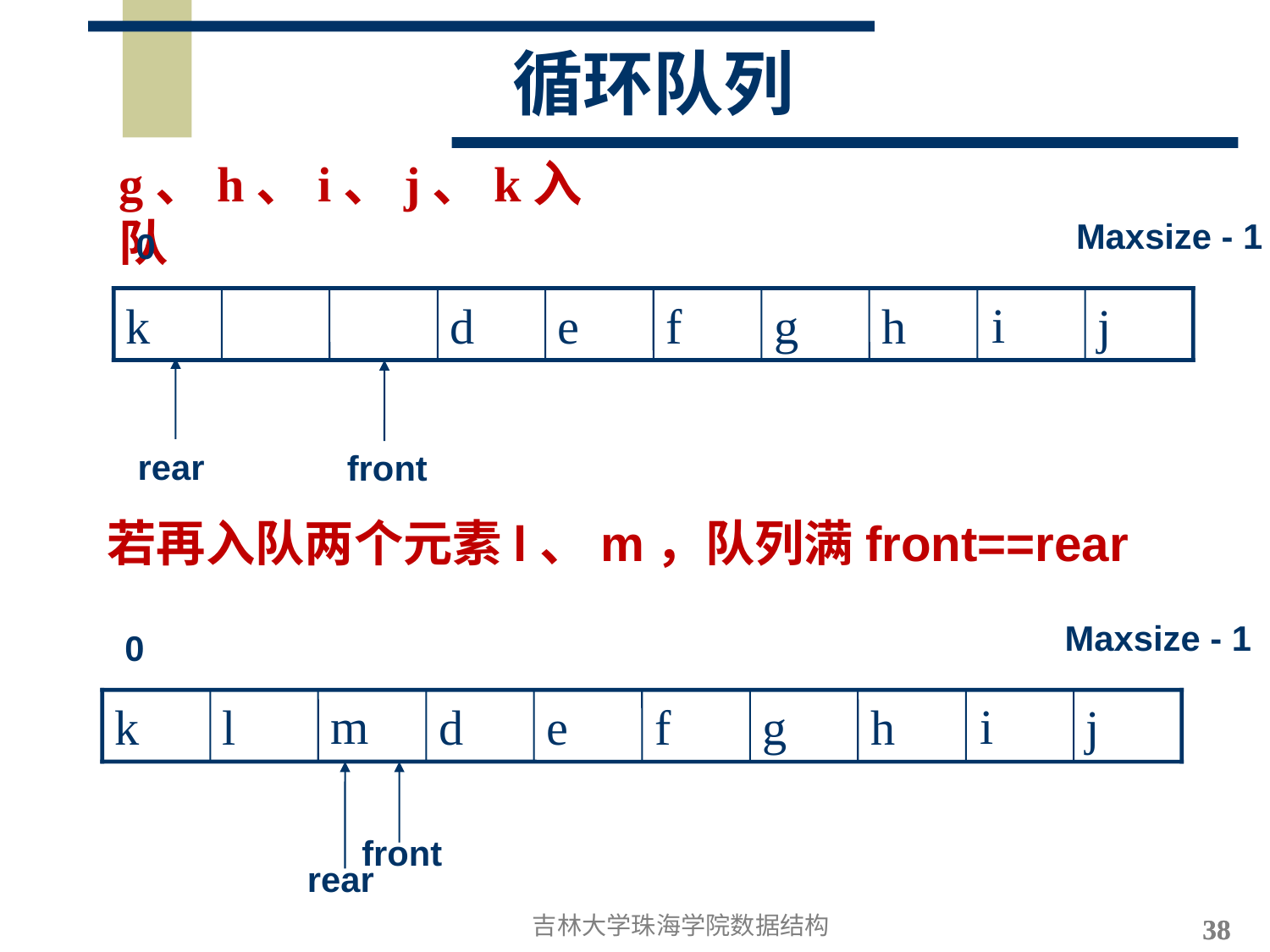

循环队列
g、h、i、j、k入队
Maxsize - 1
0

d

e

f

rear
front
若再入队两个元素l、m，队列满front==rear

i
k
g
h
j
Maxsize - 1
0

d

e

f

front
rear

i
k
g
h
j
m
l

吉林大学珠海学院数据结构